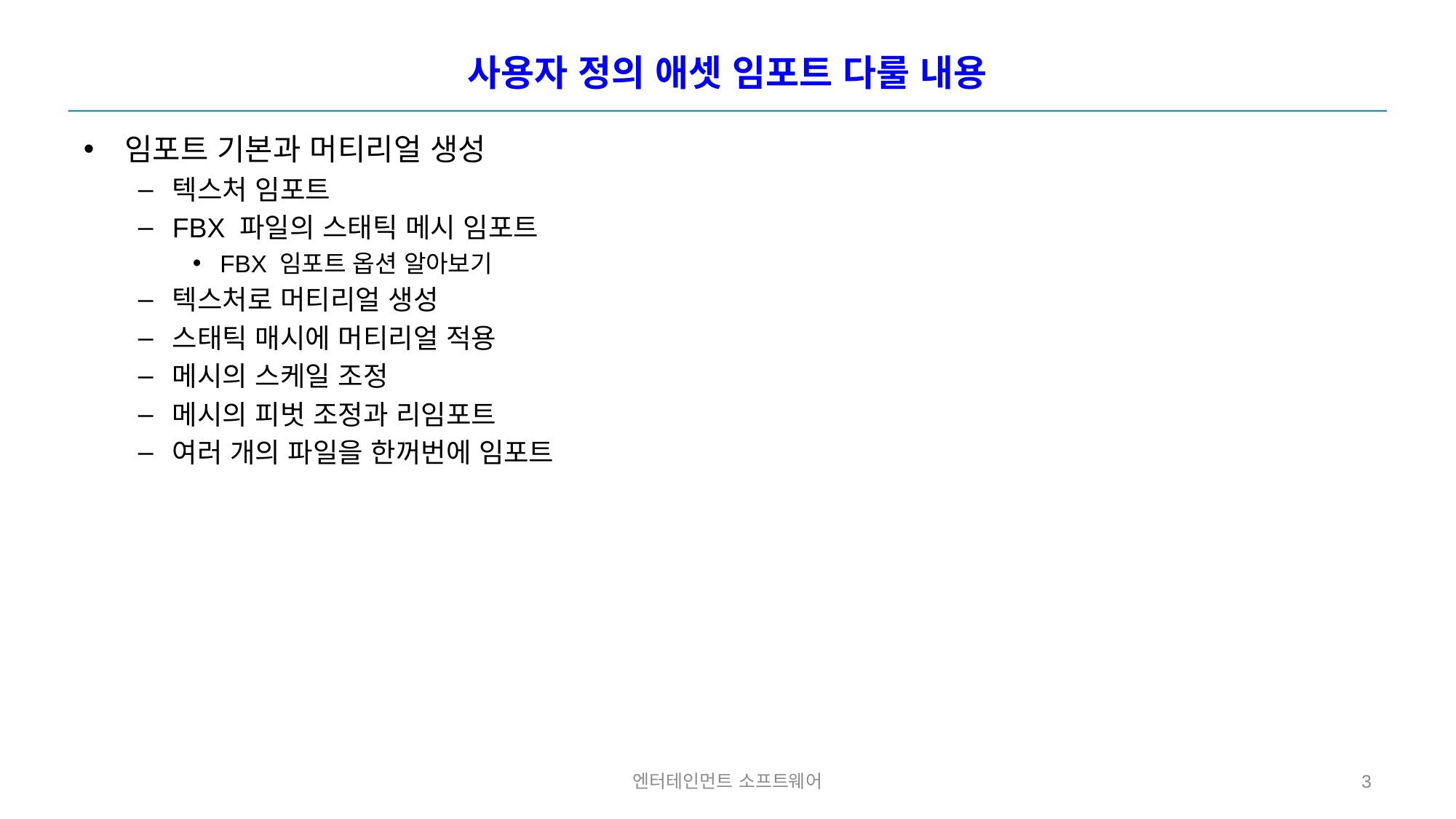

# 사용자 정의 애셋 임포트 다룰 내용
임포트 기본과 머티리얼 생성
텍스처 임포트
FBX 파일의 스태틱 메시 임포트
FBX 임포트 옵션 알아보기
텍스처로 머티리얼 생성
스태틱 매시에 머티리얼 적용
메시의 스케일 조정
메시의 피벗 조정과 리임포트
여러 개의 파일을 한꺼번에 임포트
엔터테인먼트 소프트웨어
3